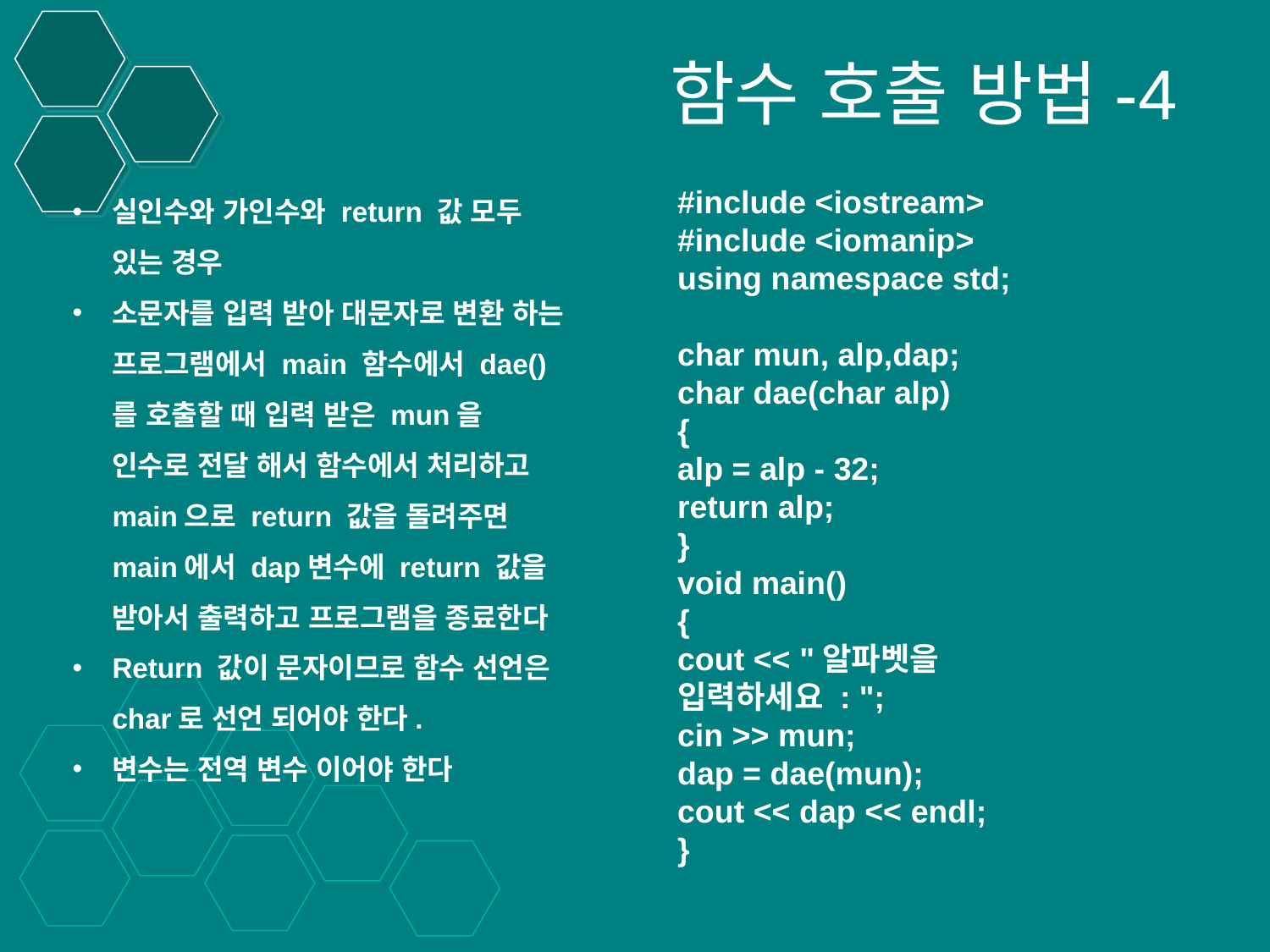

# 함수 호출 방법-4
실인수와 가인수와 return 값 모두 있는 경우
소문자를 입력 받아 대문자로 변환 하는 프로그램에서 main 함수에서 dae()를 호출할 때 입력 받은 mun을 인수로 전달 해서 함수에서 처리하고 main으로 return 값을 돌려주면 main에서 dap변수에 return 값을 받아서 출력하고 프로그램을 종료한다
Return 값이 문자이므로 함수 선언은 char로 선언 되어야 한다.
변수는 전역 변수 이어야 한다
#include <iostream>
#include <iomanip>
using namespace std;

char mun, alp,dap;
char dae(char alp)
{
alp = alp - 32;
return alp;
}
void main()
{
cout << "알파벳을 입력하세요 : ";
cin >> mun;
dap = dae(mun);
cout << dap << endl;
}